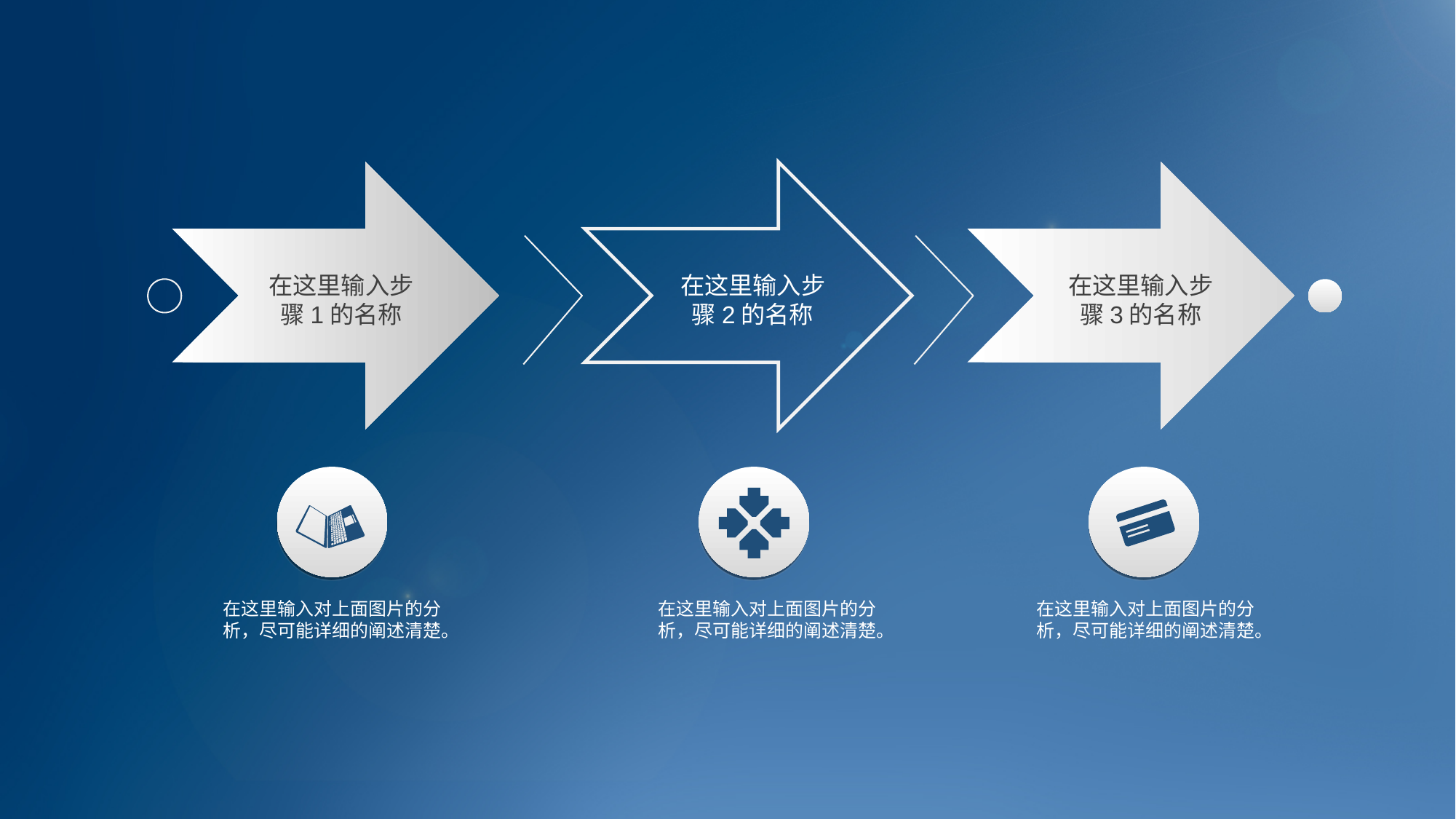

在这里输入步骤1的名称
在这里输入步骤2的名称
在这里输入步骤3的名称

在这里输入对上面图片的分析，尽可能详细的阐述清楚。
在这里输入对上面图片的分析，尽可能详细的阐述清楚。
在这里输入对上面图片的分析，尽可能详细的阐述清楚。